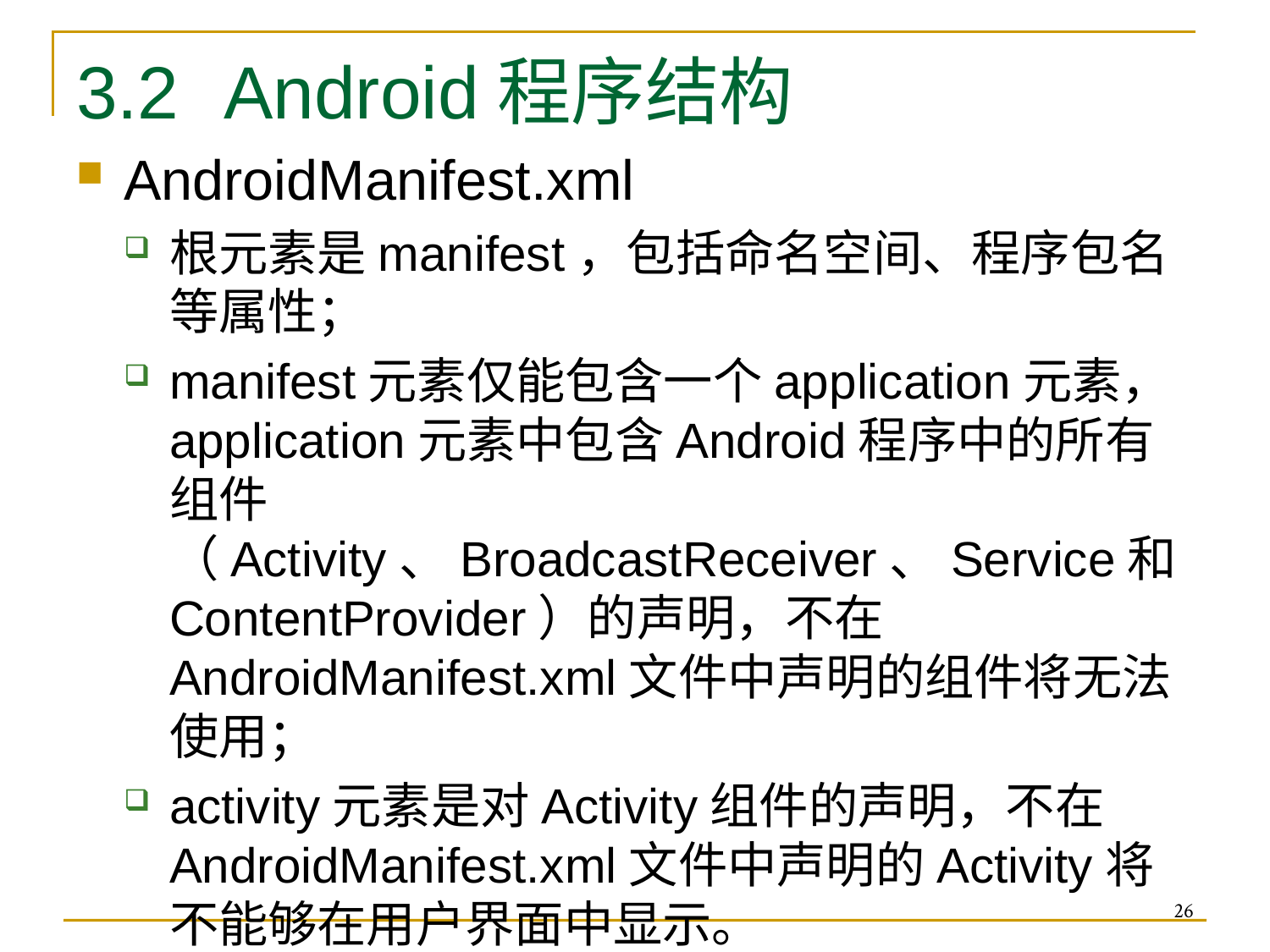

# 3.2 Android程序结构
AndroidManifest.xml
根元素是manifest，包括命名空间、程序包名等属性；
manifest元素仅能包含一个application元素，application元素中包含Android程序中的所有组件（Activity、BroadcastReceiver、Service和ContentProvider）的声明，不在AndroidManifest.xml文件中声明的组件将无法使用；
activity元素是对Activity组件的声明，不在AndroidManifest.xml文件中声明的Activity将不能够在用户界面中显示。
26